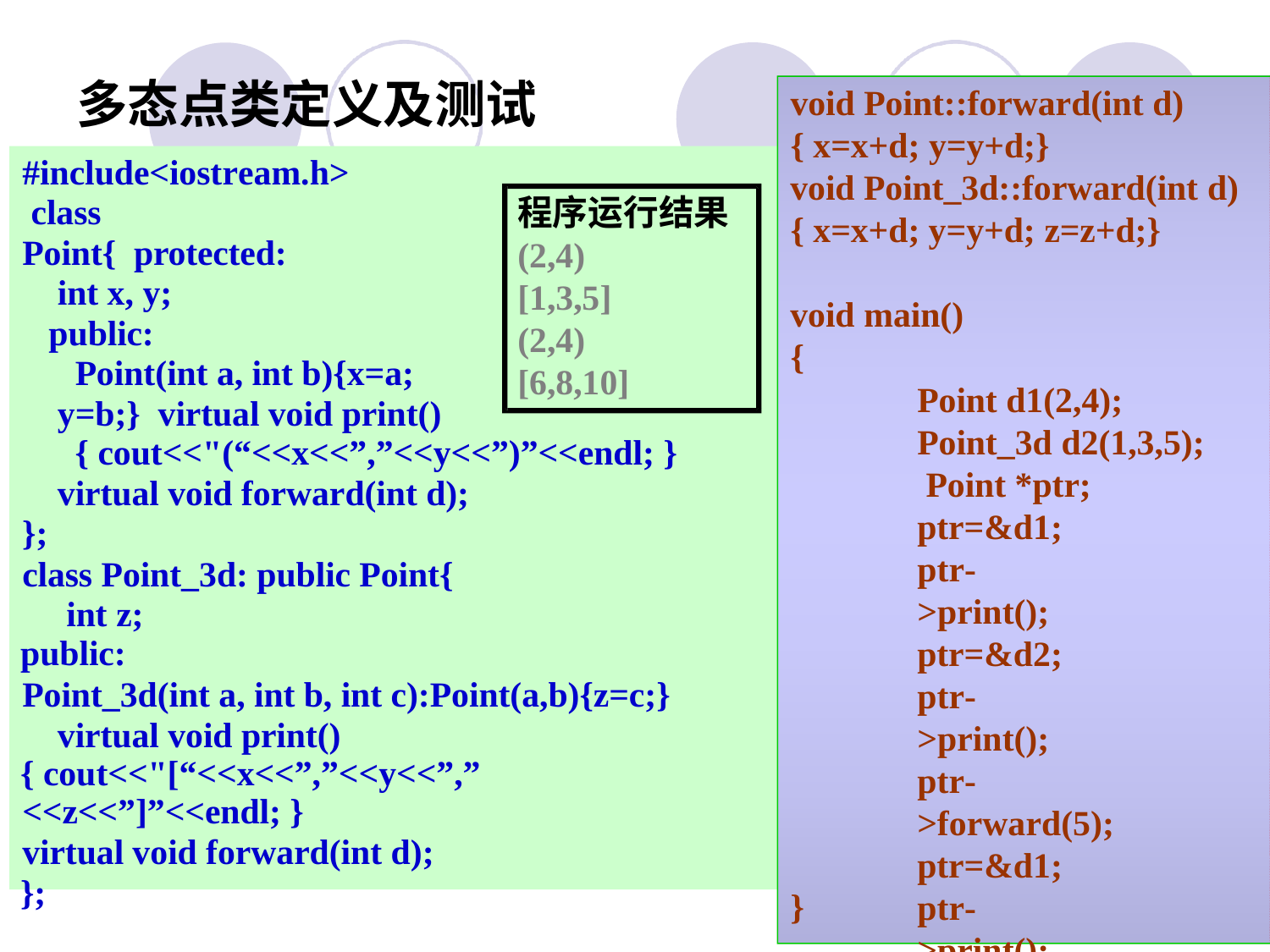

# 多态点类定义及测试

void Point::forward(int d)
{ x=x+d; y=y+d;}

#include<iostream.h>  class Point{  protected:
int x, y;  public:
Point(int a, int b){x=a; y=b;}  virtual void print()
void Point_3d::forward(int d)

程序运行结果
(2,4)
[1,3,5]
(2,4)
[6,8,10]
{ x=x+d; y=y+d; z=z+d;}
void main()
{
Point d1(2,4);  Point_3d d2(1,3,5);  Point *ptr;  ptr=&d1;
ptr->print();  ptr=&d2;  ptr->print();
ptr->forward(5);  ptr=&d1;
ptr->print();  ptr=&d2;  ptr->print();
{ cout<<"(“<<x<<”,”<<y<<”)”<<endl; }
virtual void forward(int d);
};
class Point_3d: public Point{  int z;
public:
Point_3d(int a, int b, int c):Point(a,b){z=c;}  virtual void print()
{ cout<<"[“<<x<<”,”<<y<<”,” <<z<<”]”<<endl; }
virtual void forward(int d);
};
}